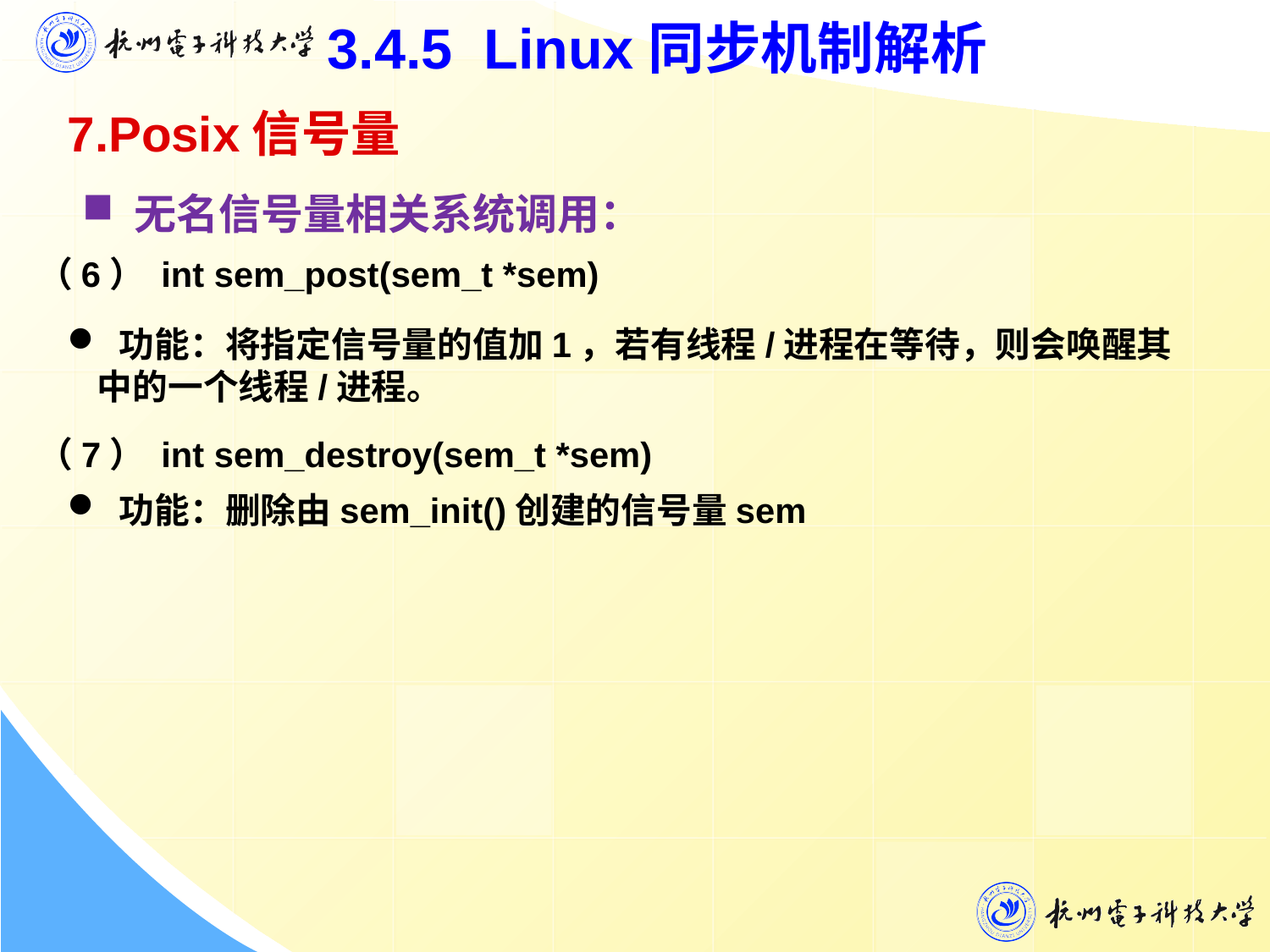

3.4.5  Linux同步机制解析
7.Posix信号量
 无名信号量相关系统调用：
（6） int sem_post(sem_t *sem)
 功能：将指定信号量的值加1，若有线程/进程在等待，则会唤醒其中的一个线程/进程。
（7） int sem_destroy(sem_t *sem)
 功能：删除由sem_init()创建的信号量sem